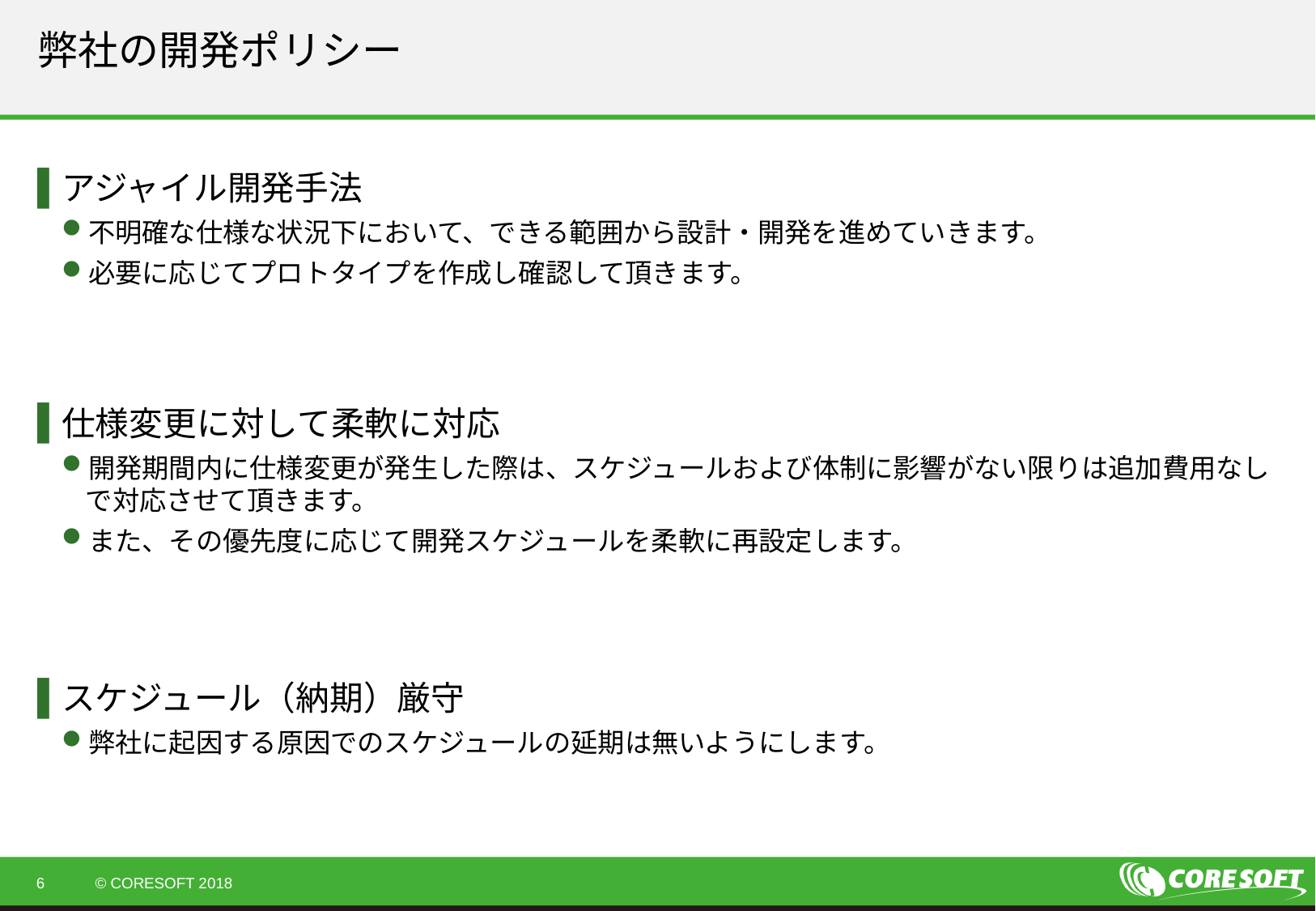

# 弊社の開発ポリシー
アジャイル開発手法
不明確な仕様な状況下において、できる範囲から設計・開発を進めていきます。
必要に応じてプロトタイプを作成し確認して頂きます。

仕様変更に対して柔軟に対応
開発期間内に仕様変更が発生した際は、スケジュールおよび体制に影響がない限りは追加費用なしで対応させて頂きます。
また、その優先度に応じて開発スケジュールを柔軟に再設定します。

スケジュール（納期）厳守
弊社に起因する原因でのスケジュールの延期は無いようにします。